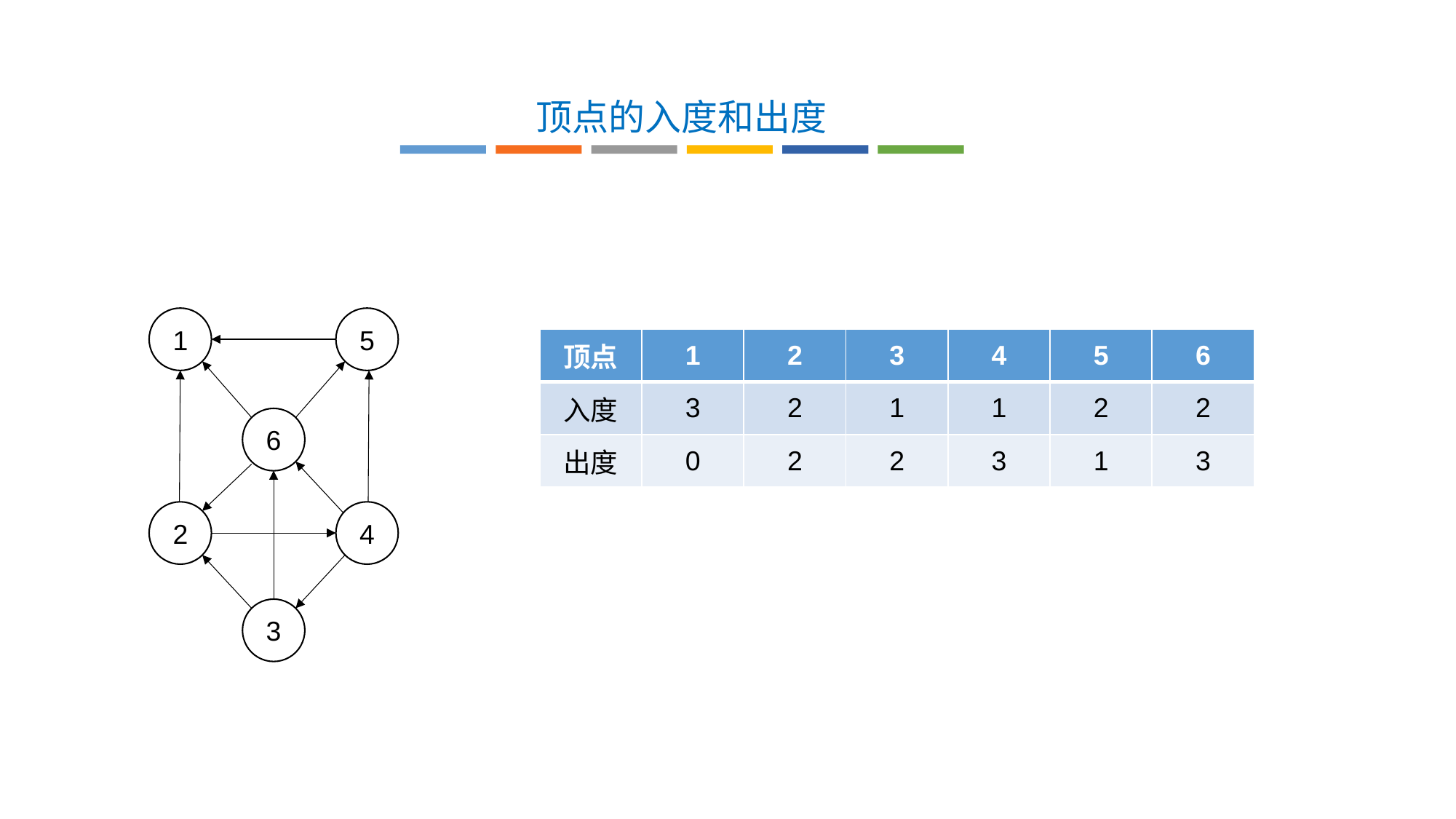

顶点的入度和出度
1
5
| 顶点 | 1 | 2 | 3 | 4 | 5 | 6 |
| --- | --- | --- | --- | --- | --- | --- |
| 入度 | 3 | 2 | 1 | 1 | 2 | 2 |
| 出度 | 0 | 2 | 2 | 3 | 1 | 3 |
6
2
4
3